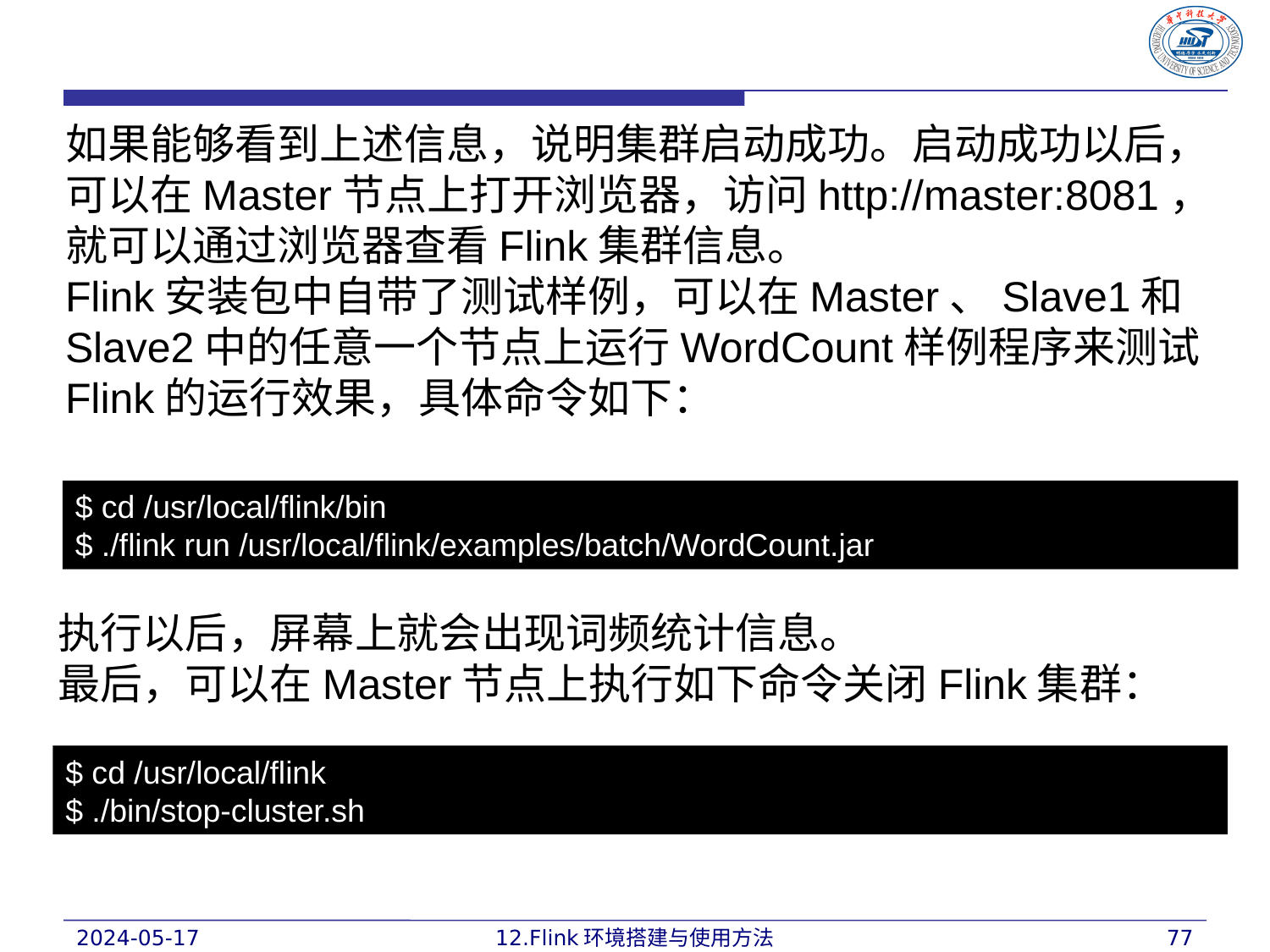

如果能够看到上述信息，说明集群启动成功。启动成功以后，可以在Master节点上打开浏览器，访问http://master:8081，就可以通过浏览器查看Flink集群信息。
Flink安装包中自带了测试样例，可以在Master、Slave1和Slave2中的任意一个节点上运行WordCount样例程序来测试Flink的运行效果，具体命令如下：
$ cd /usr/local/flink/bin
$ ./flink run /usr/local/flink/examples/batch/WordCount.jar
执行以后，屏幕上就会出现词频统计信息。
最后，可以在Master节点上执行如下命令关闭Flink集群：
$ cd /usr/local/flink
$ ./bin/stop-cluster.sh
2024-05-17
12.Flink环境搭建与使用方法
77